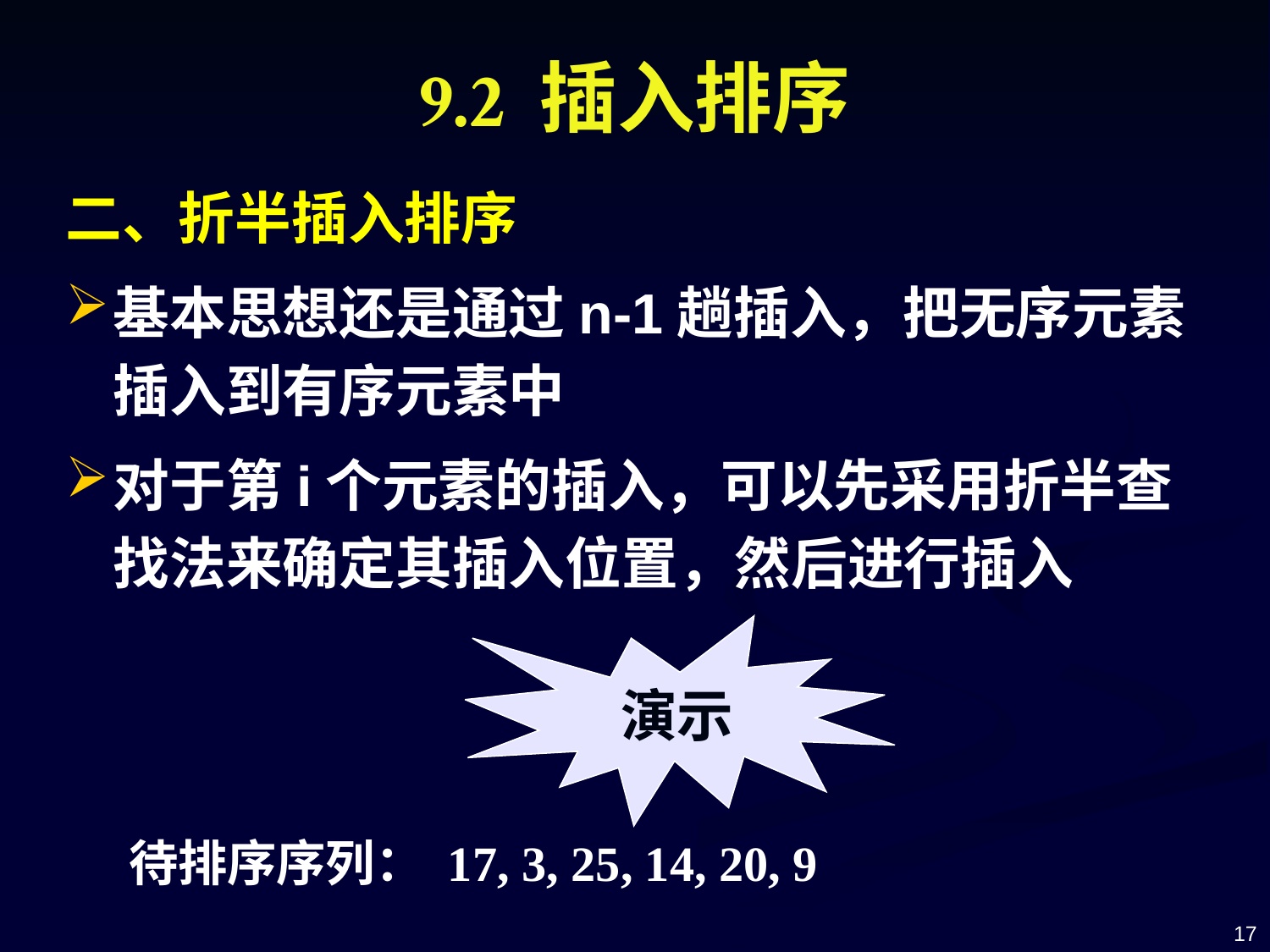

# 9.2 插入排序
二、折半插入排序
基本思想还是通过n-1趟插入，把无序元素插入到有序元素中
对于第i个元素的插入，可以先采用折半查找法来确定其插入位置，然后进行插入
演示
待排序序列： 17, 3, 25, 14, 20, 9
17